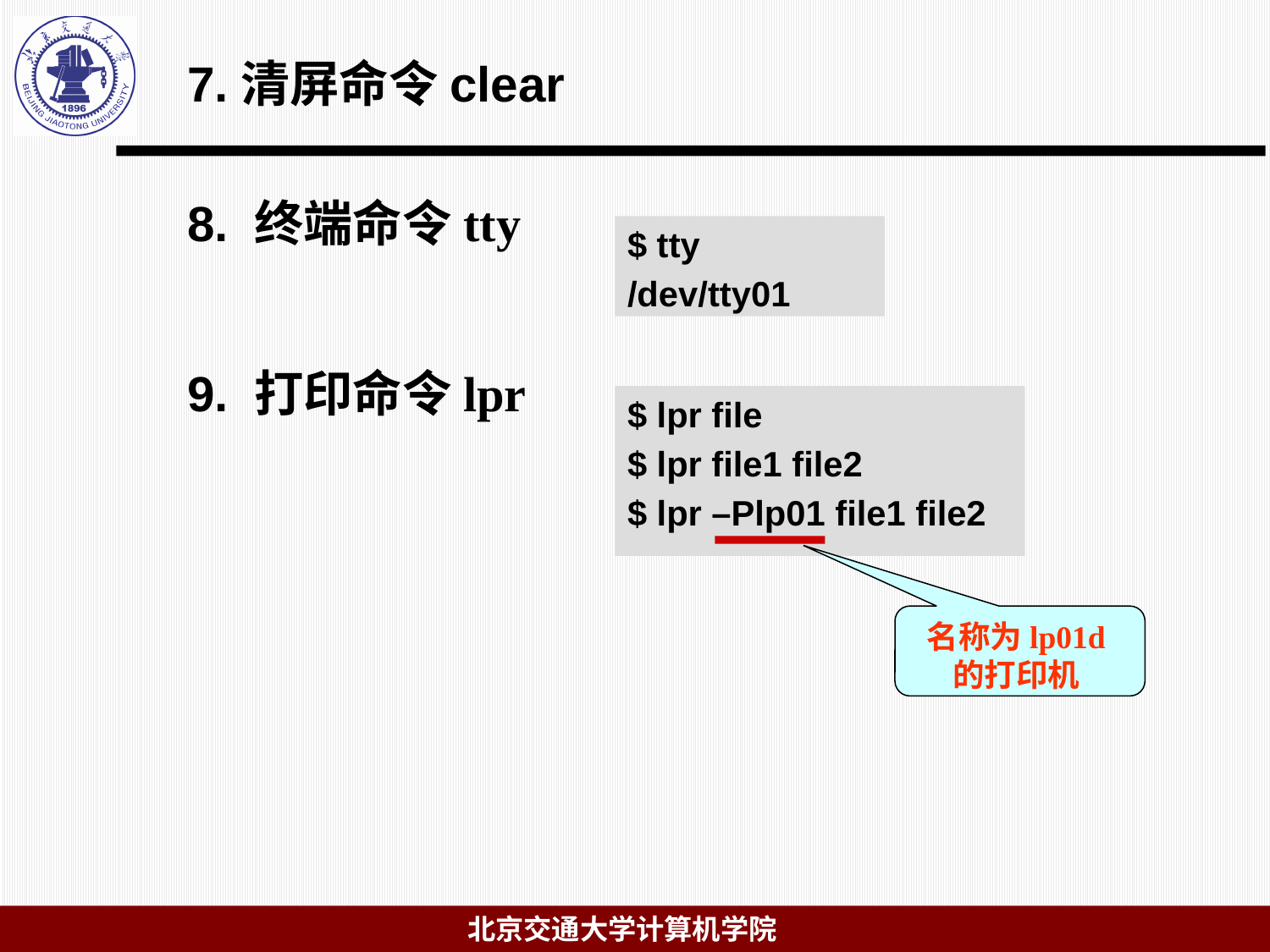

# 7.清屏命令clear
8. 终端命令tty
$ tty
/dev/tty01
9. 打印命令lpr
$ lpr file
$ lpr file1 file2
$ lpr –Plp01 file1 file2

名称为lp01d的打印机